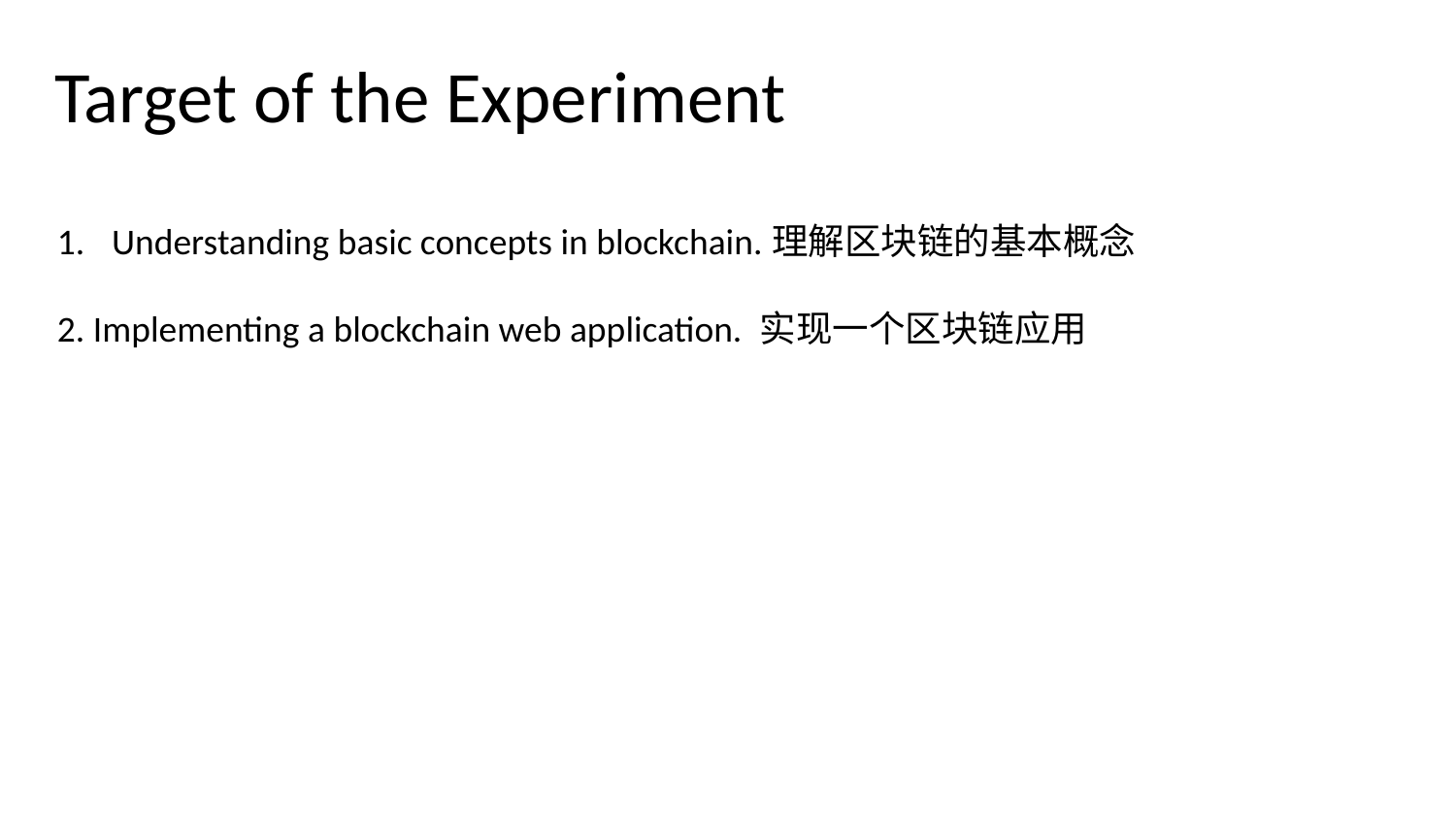

Target of the Experiment
Understanding basic concepts in blockchain.理解区块链的基本概念

2. Implementing a blockchain web application. 实现一个区块链应用

CONTENTS